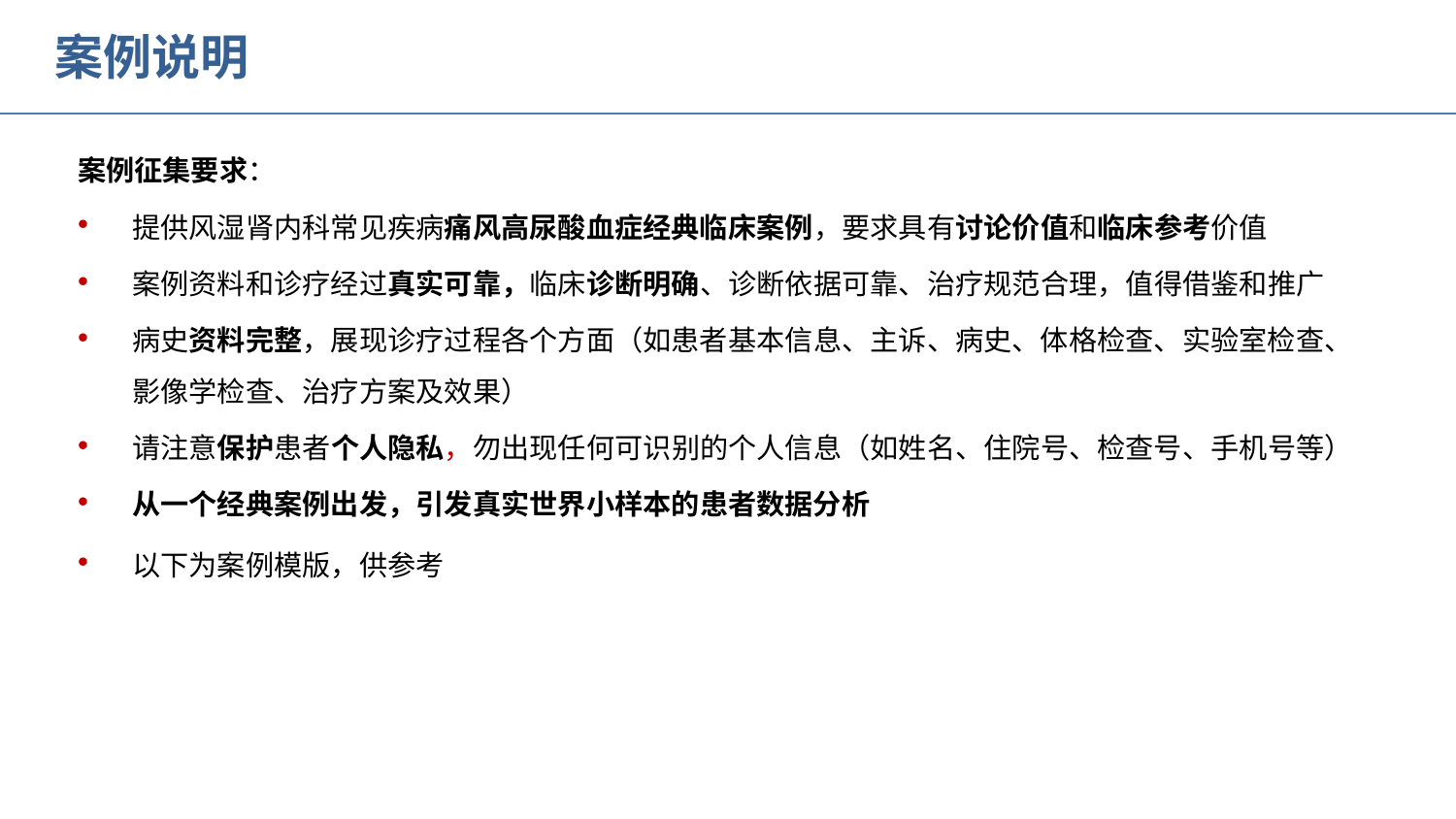

# 案例说明
案例征集要求：
提供风湿肾内科常见疾病痛风高尿酸血症经典临床案例，要求具有讨论价值和临床参考价值
案例资料和诊疗经过真实可靠，临床诊断明确、诊断依据可靠、治疗规范合理，值得借鉴和推广
病史资料完整，展现诊疗过程各个方面（如患者基本信息、主诉、病史、体格检查、实验室检查、影像学检查、治疗方案及效果）
请注意保护患者个人隐私，勿出现任何可识别的个人信息（如姓名、住院号、检查号、手机号等）
从一个经典案例出发，引发真实世界小样本的患者数据分析
以下为案例模版，供参考